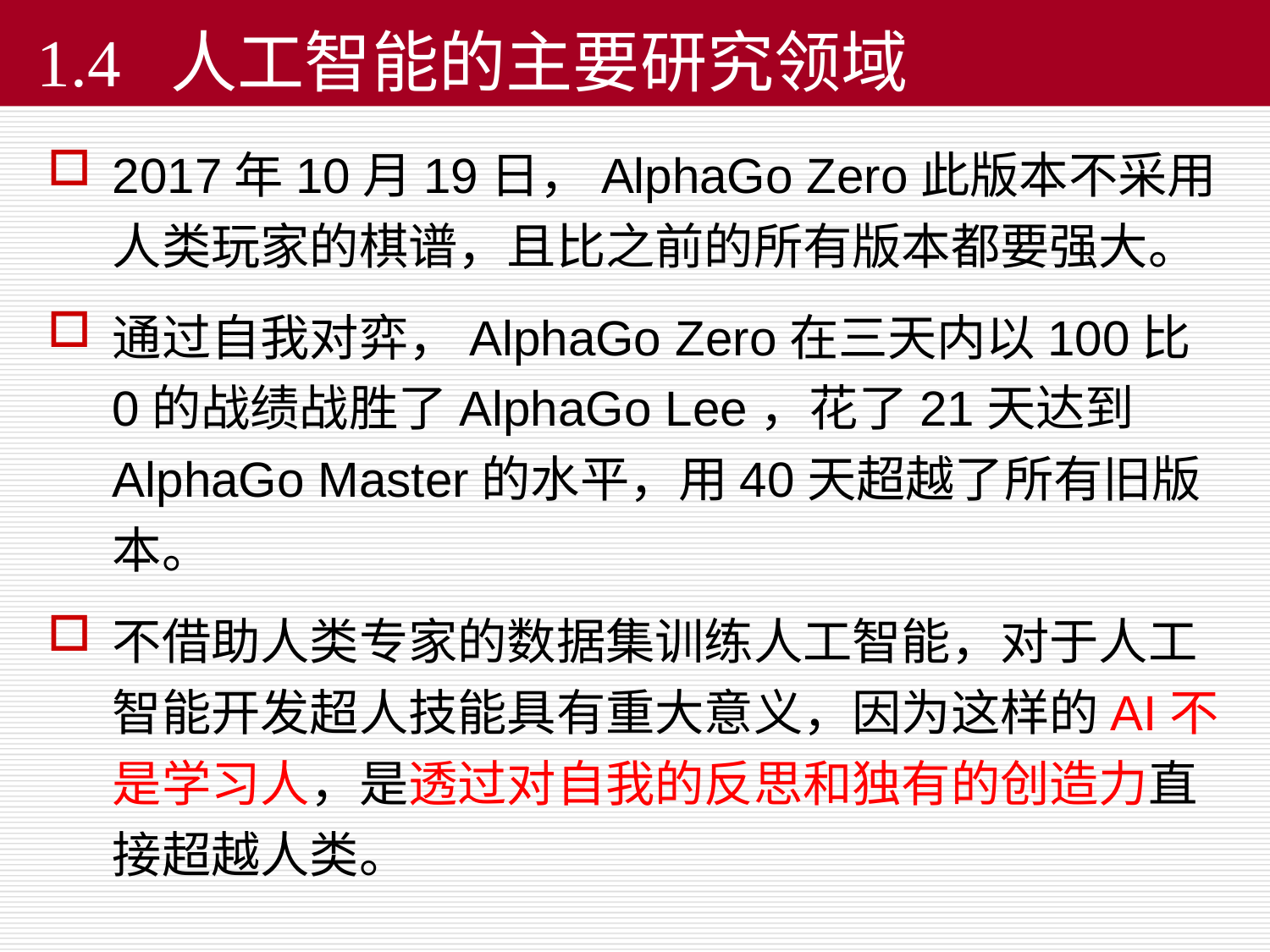

# 1.4  人工智能的主要研究领域
2017年10月19日，AlphaGo Zero此版本不采用人类玩家的棋谱，且比之前的所有版本都要强大。
通过自我对弈，AlphaGo Zero在三天内以100比0的战绩战胜了AlphaGo Lee，花了21天达到AlphaGo Master的水平，用40天超越了所有旧版本。
不借助人类专家的数据集训练人工智能，对于人工智能开发超人技能具有重大意义，因为这样的AI不是学习人，是透过对自我的反思和独有的创造力直接超越人类。